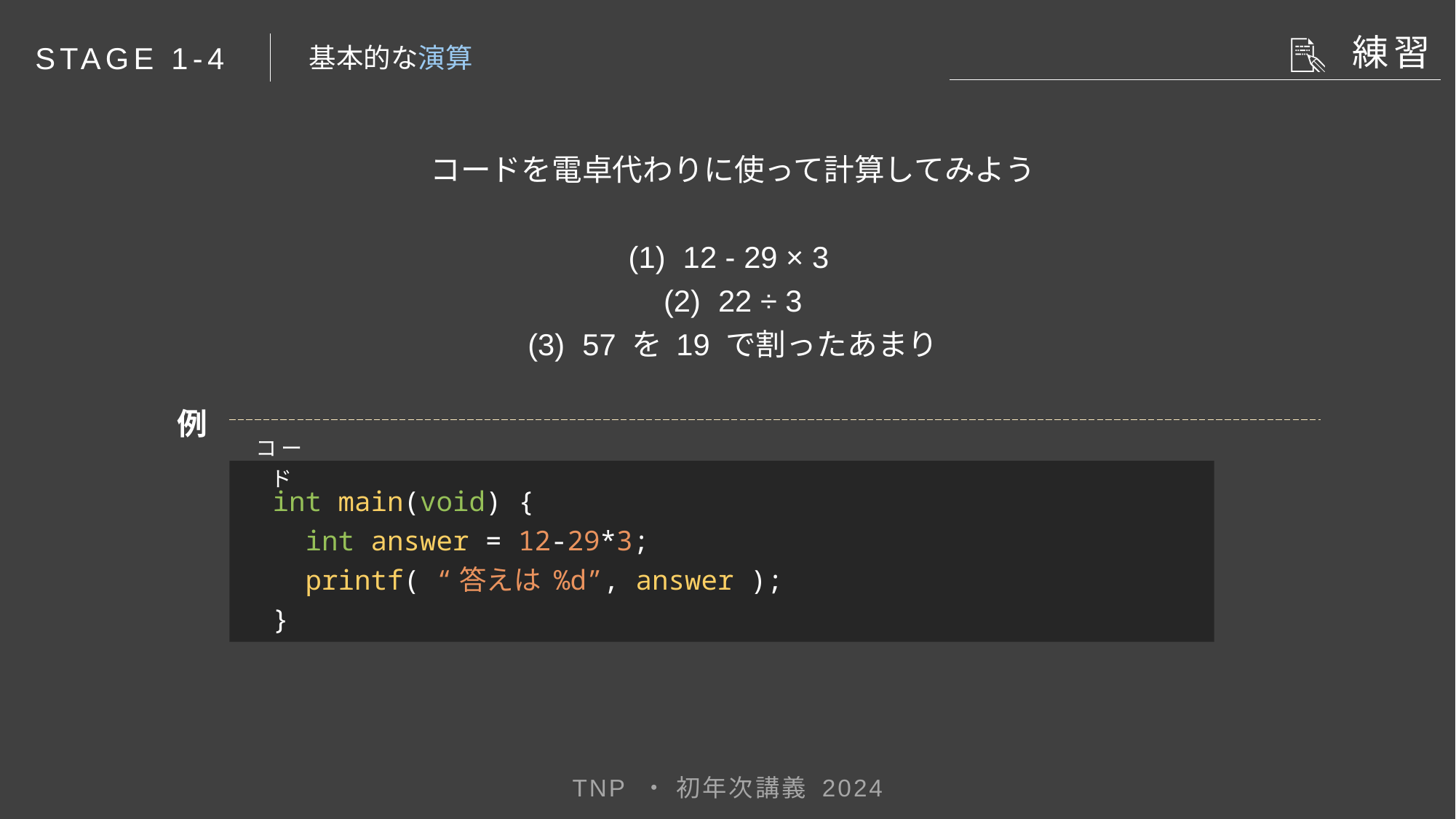

📝 練習
STAGE 1-4
基本的な演算
コードを電卓代わりに使って計算してみよう

12 - 29 × 3
22 ÷ 3
57 を 19 で割ったあまり
例
コード
int main(void) {
  int answer = 12-29*3;
  printf( “答えは %d”, answer );
}